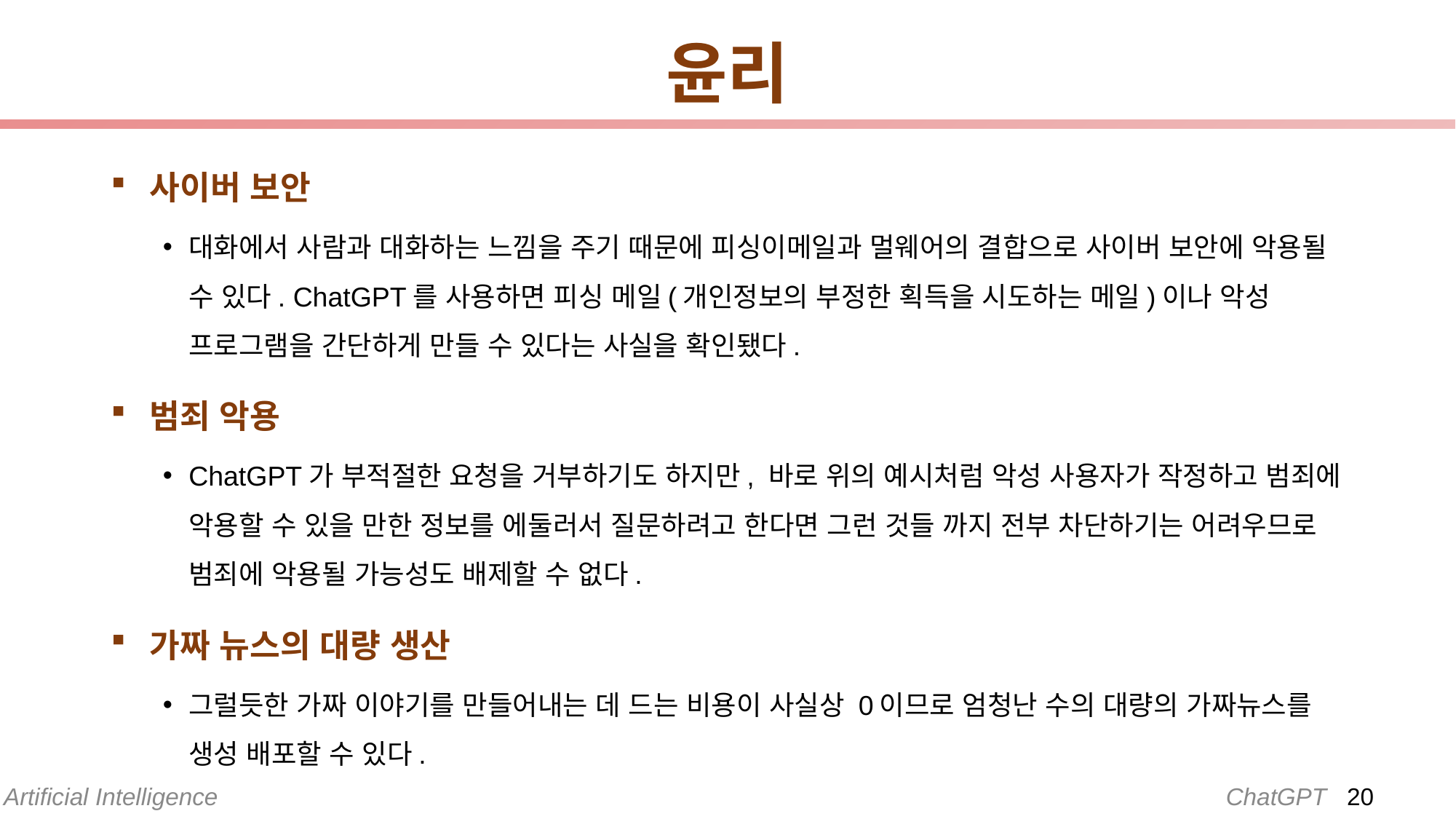

# 윤리
사이버 보안
대화에서 사람과 대화하는 느낌을 주기 때문에 피싱이메일과 멀웨어의 결합으로 사이버 보안에 악용될 수 있다. ChatGPT를 사용하면 피싱 메일(개인정보의 부정한 획득을 시도하는 메일)이나 악성 프로그램을 간단하게 만들 수 있다는 사실을 확인됐다.
범죄 악용
ChatGPT가 부적절한 요청을 거부하기도 하지만, 바로 위의 예시처럼 악성 사용자가 작정하고 범죄에 악용할 수 있을 만한 정보를 에둘러서 질문하려고 한다면 그런 것들 까지 전부 차단하기는 어려우므로 범죄에 악용될 가능성도 배제할 수 없다.
가짜 뉴스의 대량 생산
그럴듯한 가짜 이야기를 만들어내는 데 드는 비용이 사실상 0이므로 엄청난 수의 대량의 가짜뉴스를 생성 배포할 수 있다.